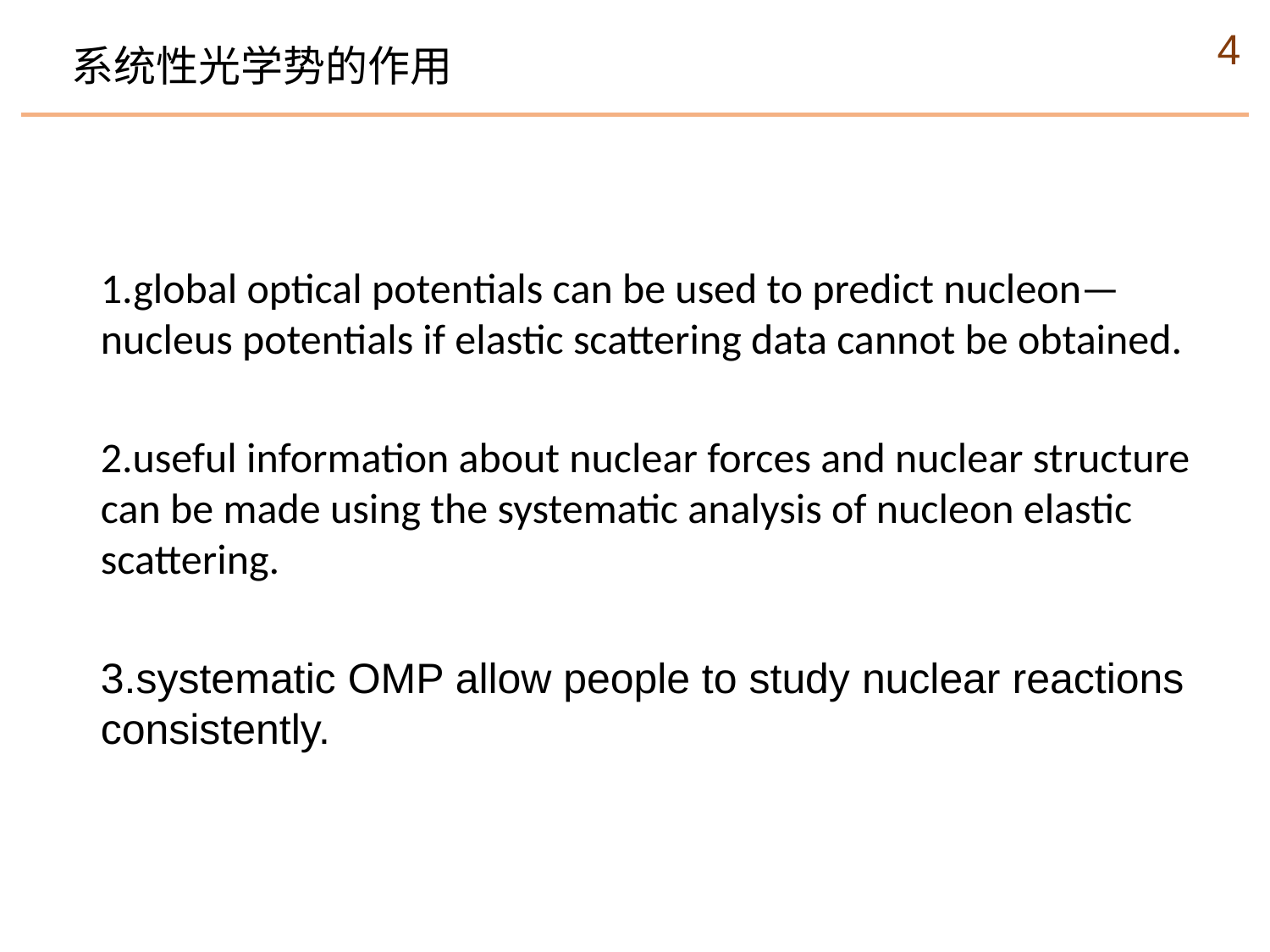

4
系统性光学势的作用
1.global optical potentials can be used to predict nucleon—nucleus potentials if elastic scattering data cannot be obtained.
2.useful information about nuclear forces and nuclear structure can be made using the systematic analysis of nucleon elastic scattering.
3.systematic OMP allow people to study nuclear reactions consistently.